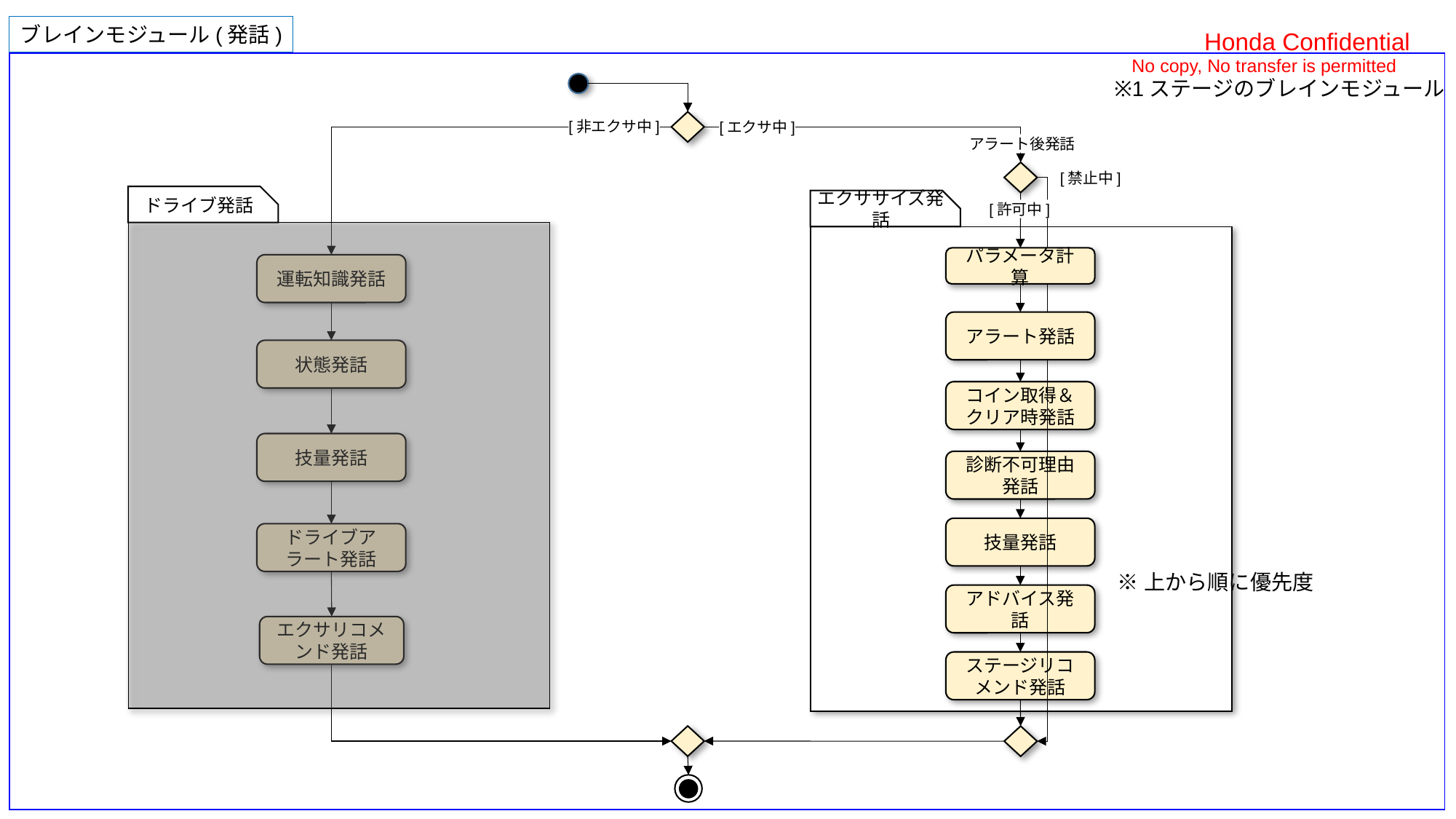

ブレインモジュール(発話)

※1ステージのブレインモジュール

[非エクサ中]
[エクサ中]
アラート後発話

[禁止中]
ドライブ発話
エクササイズ発話
[許可中]

パラメータ計算
運転知識発話
アラート発話
状態発話
コイン取得＆クリア時発話
技量発話
診断不可理由発話
技量発話
ドライブアラート発話
※上から順に優先度
アドバイス発話
エクサリコメンド発話
ステージリコメンド発話